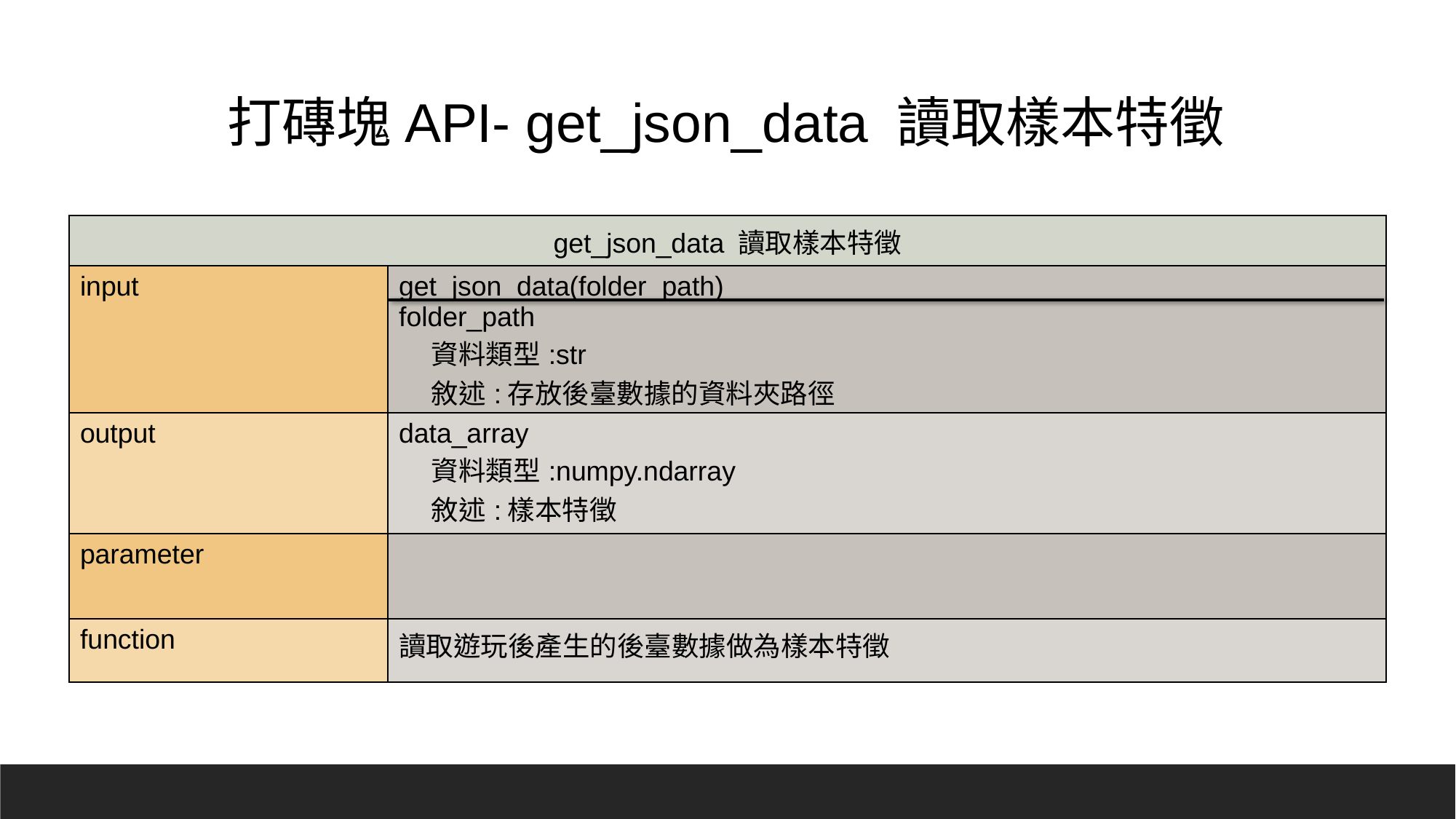

打磚塊API- get_json_data 讀取樣本特徵
| get\_json\_data 讀取樣本特徵 |  |
| --- | --- |
| input | get\_json\_data(folder\_path) folder\_path 資料類型:str 敘述:存放後臺數據的資料夾路徑 |
| output | data\_array 資料類型:numpy.ndarray 敘述:樣本特徵 |
| --- | --- |
| parameter |  |
| function | 讀取遊玩後產生的後臺數據做為樣本特徵 |